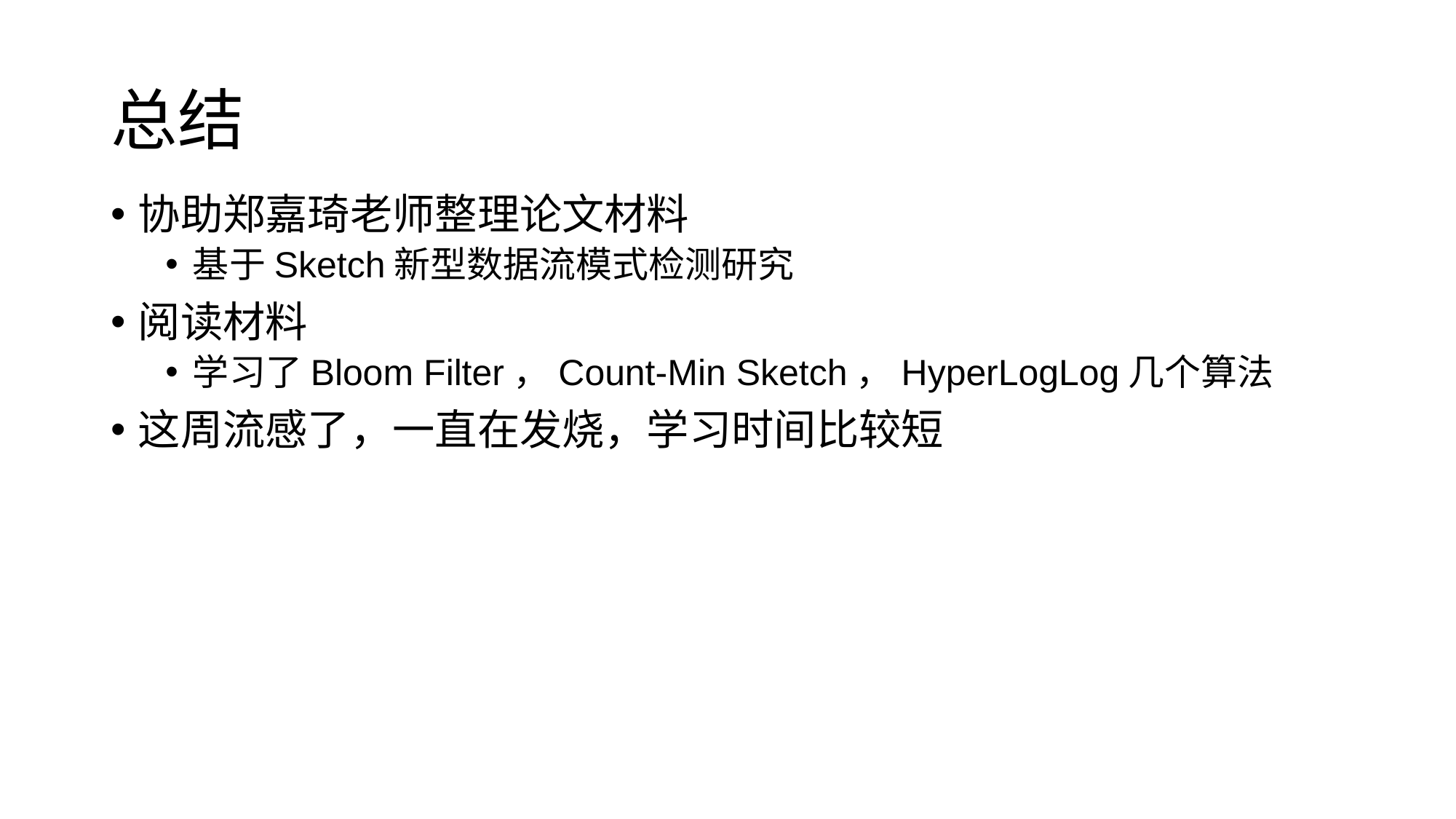

# 总结
协助郑嘉琦老师整理论文材料
基于Sketch新型数据流模式检测研究
阅读材料
学习了Bloom Filter，Count-Min Sketch，HyperLogLog几个算法
这周流感了，一直在发烧，学习时间比较短